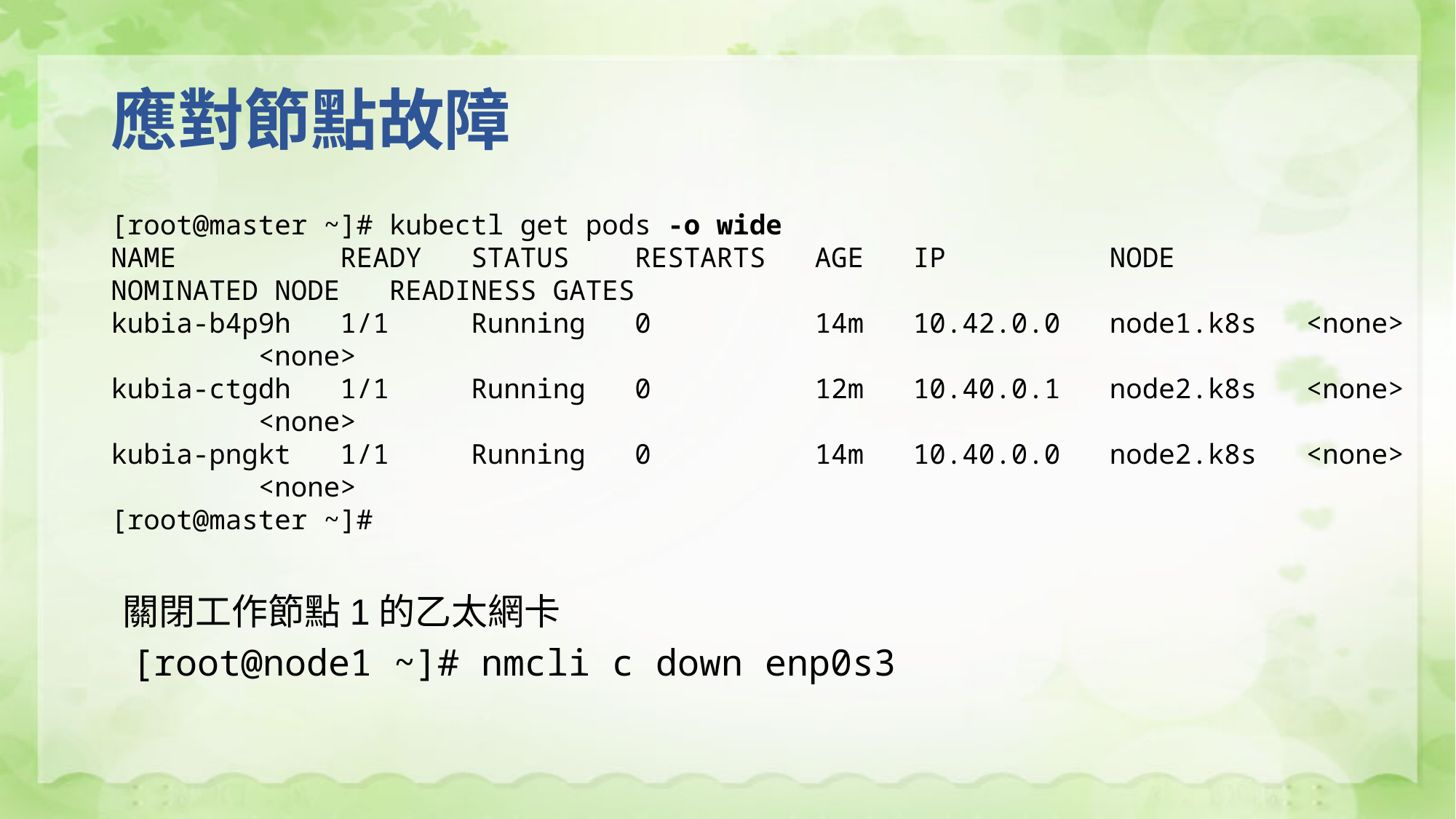

# 應對節點故障
[root@master ~]# kubectl get pods -o wide
NAME          READY   STATUS    RESTARTS   AGE   IP          NODE        NOMINATED NODE   READINESS GATES
kubia-b4p9h   1/1     Running   0          14m   10.42.0.0   node1.k8s   <none>           <none>
kubia-ctgdh   1/1     Running   0          12m   10.40.0.1   node2.k8s   <none>           <none>
kubia-pngkt   1/1     Running   0          14m   10.40.0.0   node2.k8s   <none>           <none>
[root@master ~]#
關閉工作節點1的乙太網卡
[root@node1 ~]# nmcli c down enp0s3